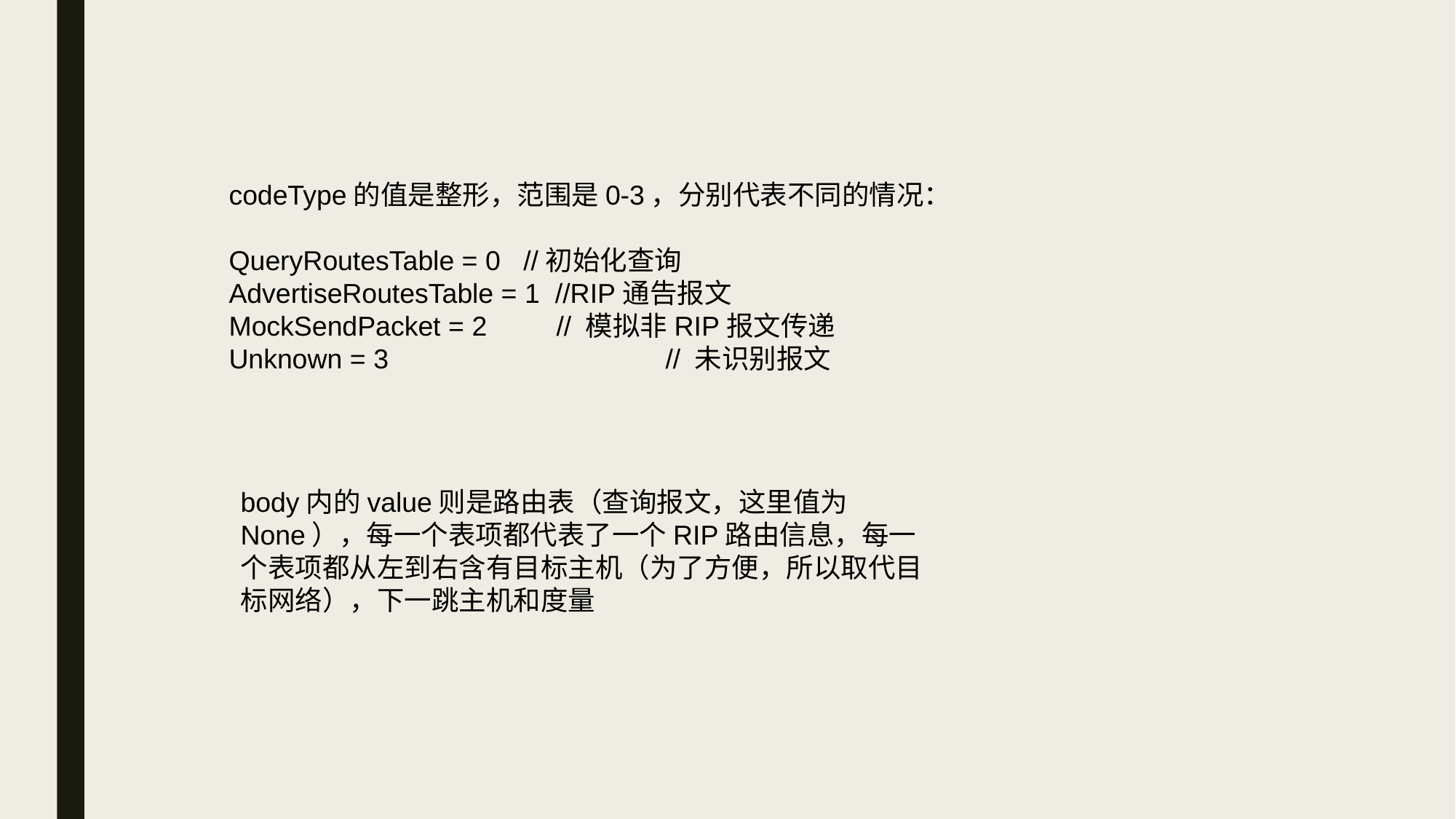

codeType的值是整形，范围是0-3，分别代表不同的情况：

QueryRoutesTable = 0   //初始化查询
AdvertiseRoutesTable = 1  //RIP通告报文
MockSendPacket = 2	// 模拟非RIP报文传递
Unknown = 3			// 未识别报文

body内的value则是路由表（查询报文，这里值为None），每一个表项都代表了一个RIP路由信息，每一个表项都从左到右含有目标主机（为了方便，所以取代目标网络），下一跳主机和度量